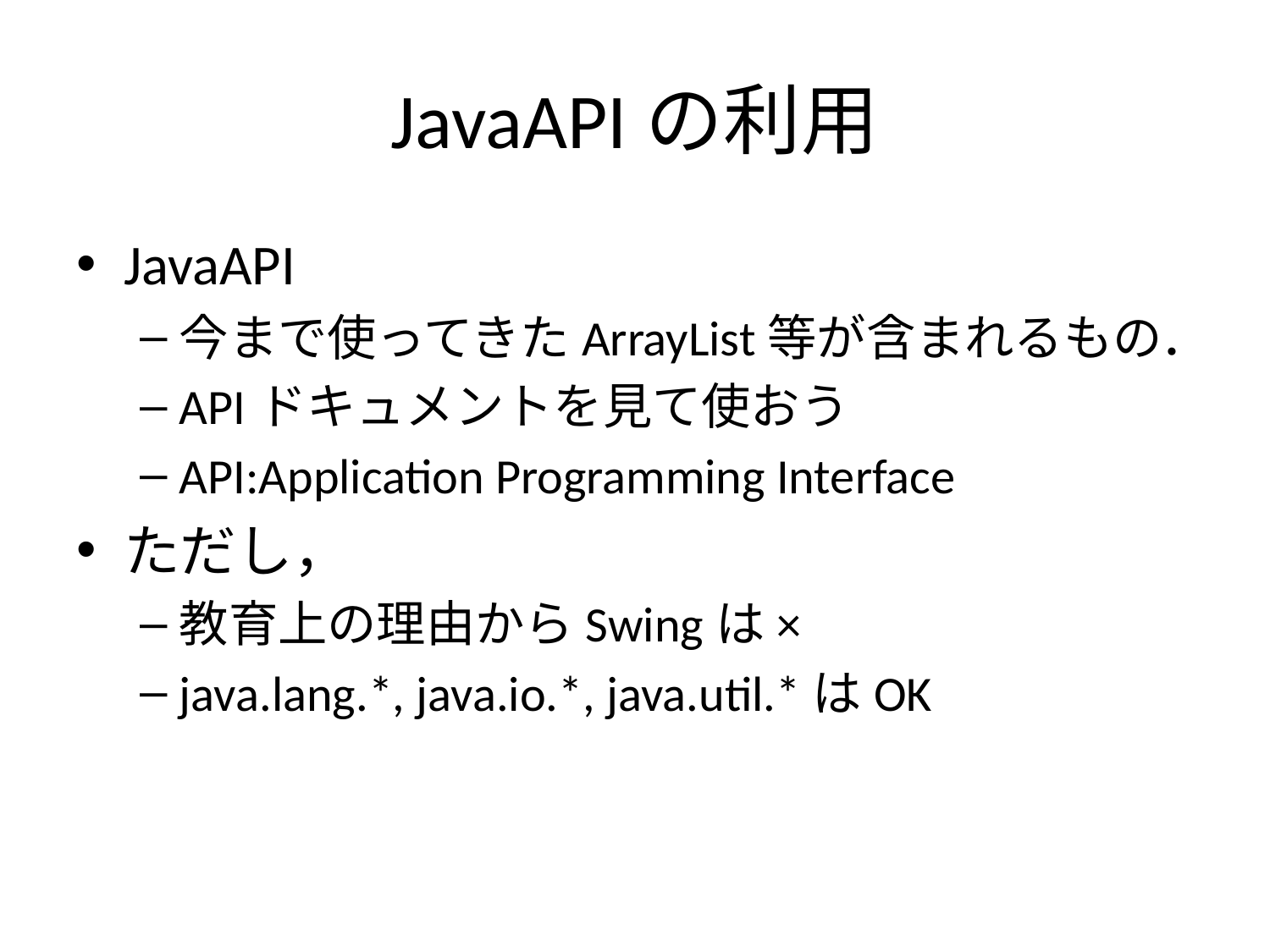

# JavaAPIの利用
JavaAPI
今まで使ってきたArrayList等が含まれるもの．
APIドキュメントを見て使おう
API:Application Programming Interface
ただし，
教育上の理由からSwingは×
java.lang.*, java.io.*, java.util.*はOK